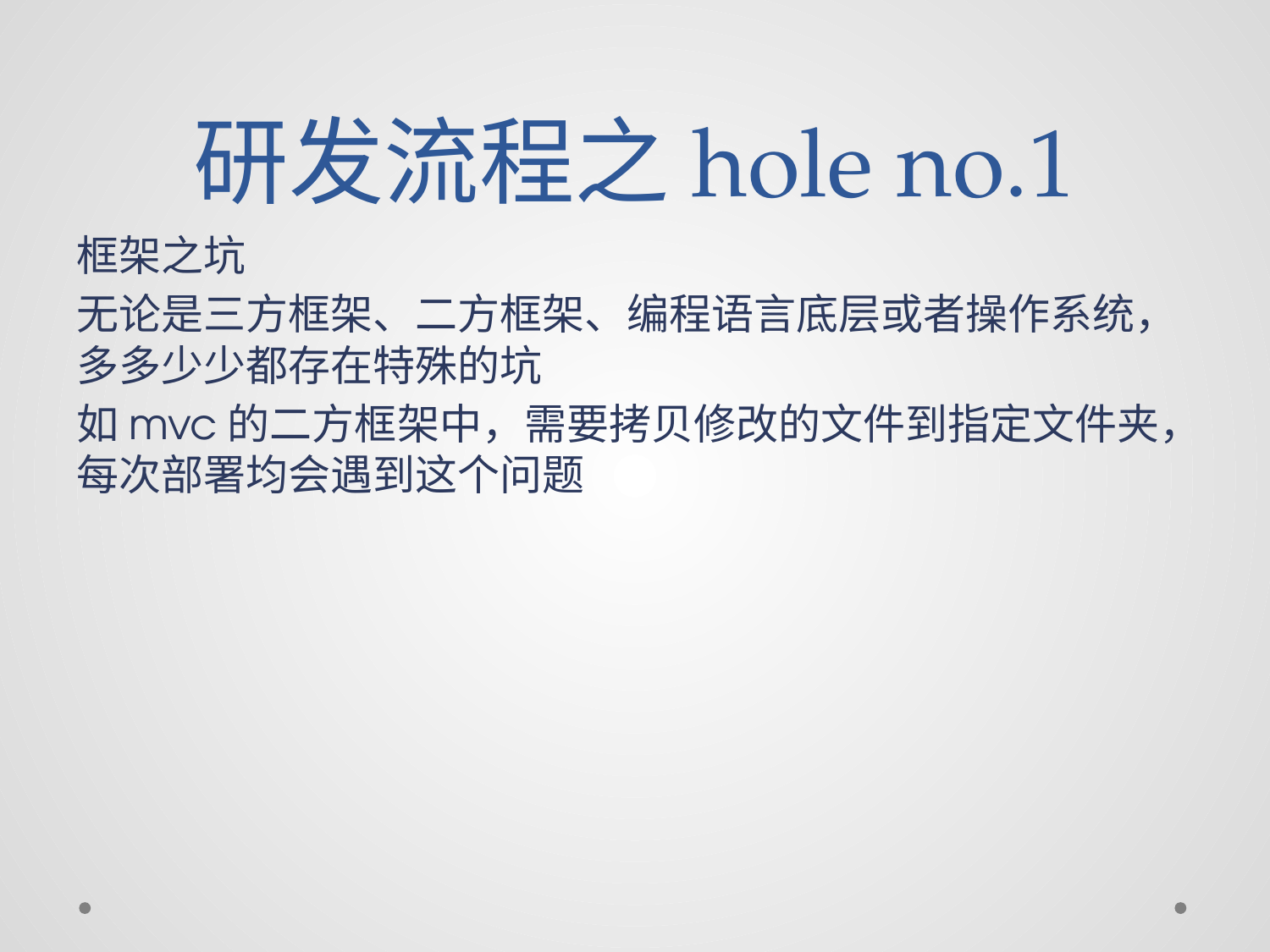

# 研发流程之hole no.1
框架之坑
无论是三方框架、二方框架、编程语言底层或者操作系统，多多少少都存在特殊的坑
如mvc的二方框架中，需要拷贝修改的文件到指定文件夹，每次部署均会遇到这个问题